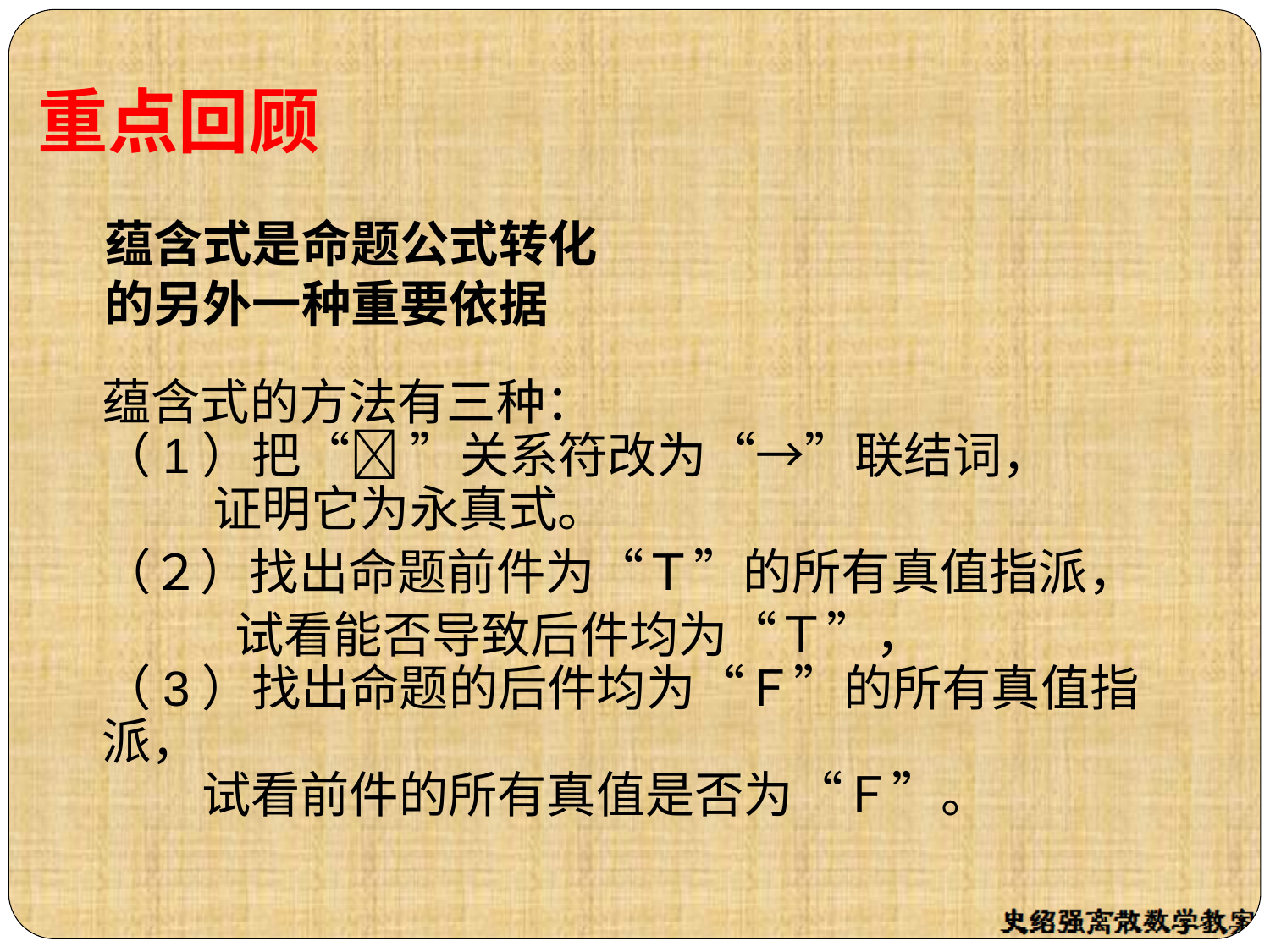

重点回顾
蕴含式是命题公式转化的另外一种重要依据
蕴含式的方法有三种：
（1）把“⇒ ”关系符改为“→”联结词，
         证明它为永真式。
（２）找出命题前件为“Ｔ”的所有真值指派，
           试看能否导致后件均为“Ｔ”，
（3）找出命题的后件均为“Ｆ”的所有真值指派，
        试看前件的所有真值是否为“Ｆ”。